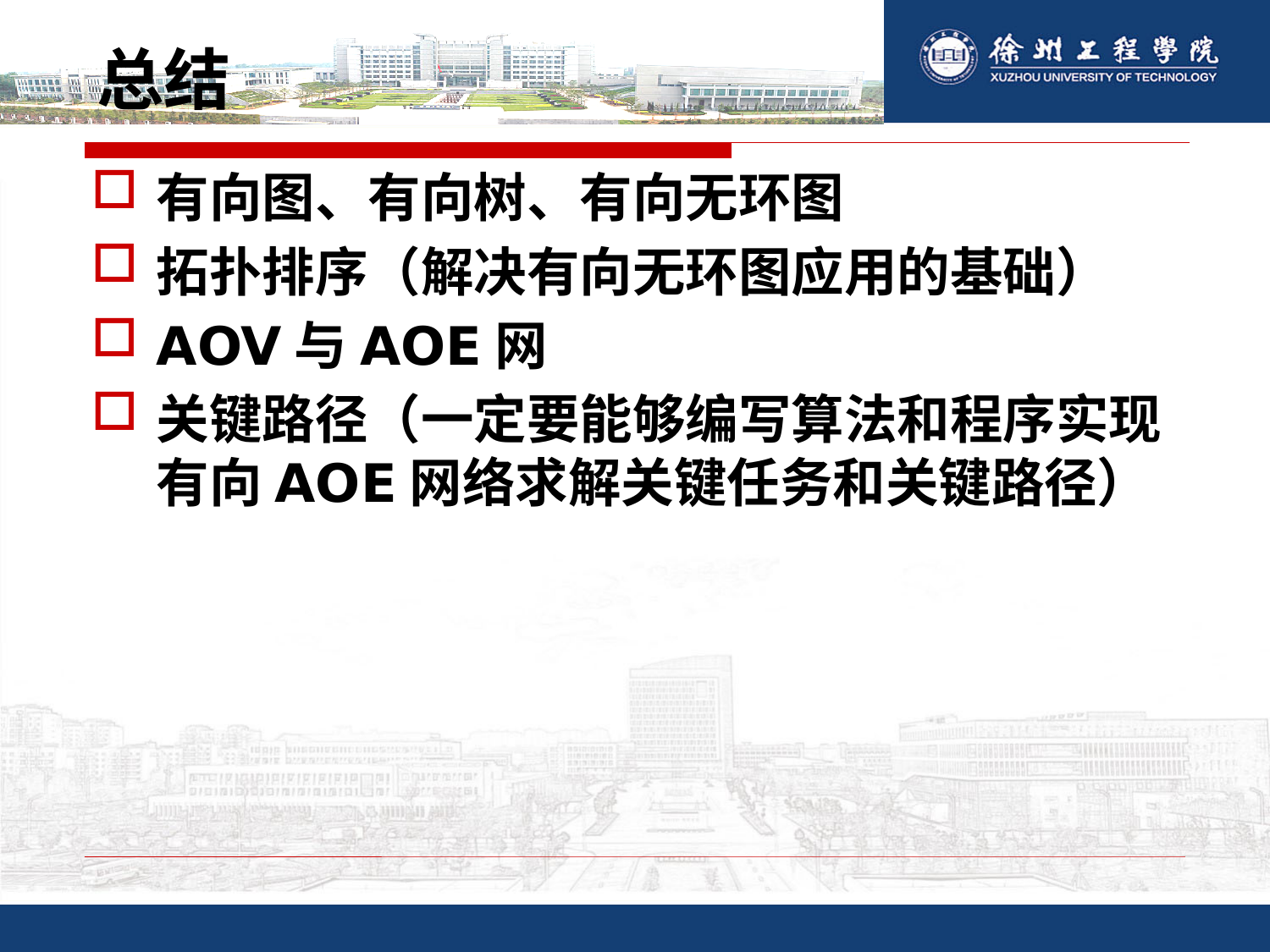

# 总结
有向图、有向树、有向无环图
拓扑排序（解决有向无环图应用的基础）
AOV与AOE网
关键路径（一定要能够编写算法和程序实现有向AOE网络求解关键任务和关键路径）